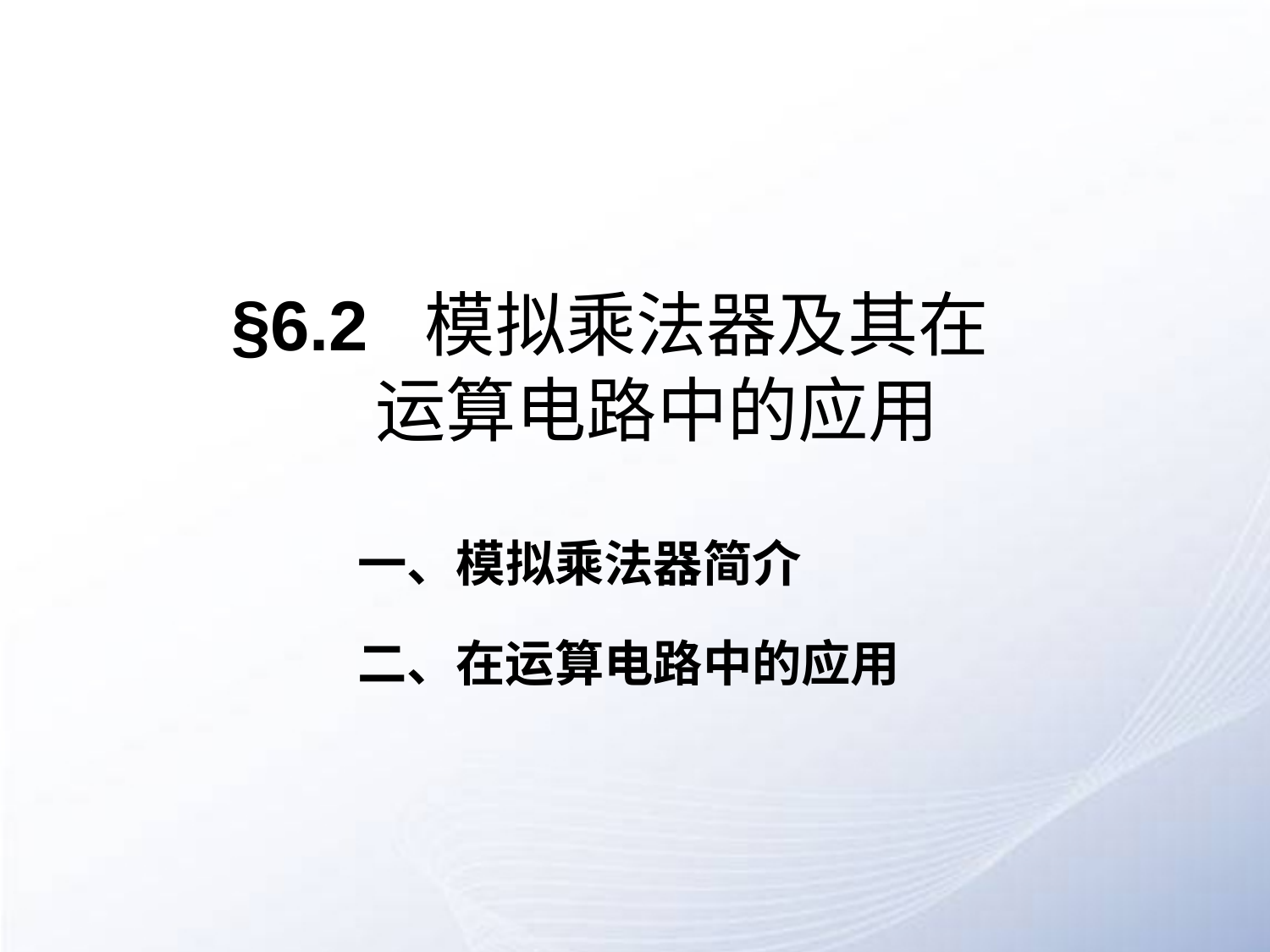

# §6.2  模拟乘法器及其在 运算电路中的应用
一、模拟乘法器简介
二、在运算电路中的应用